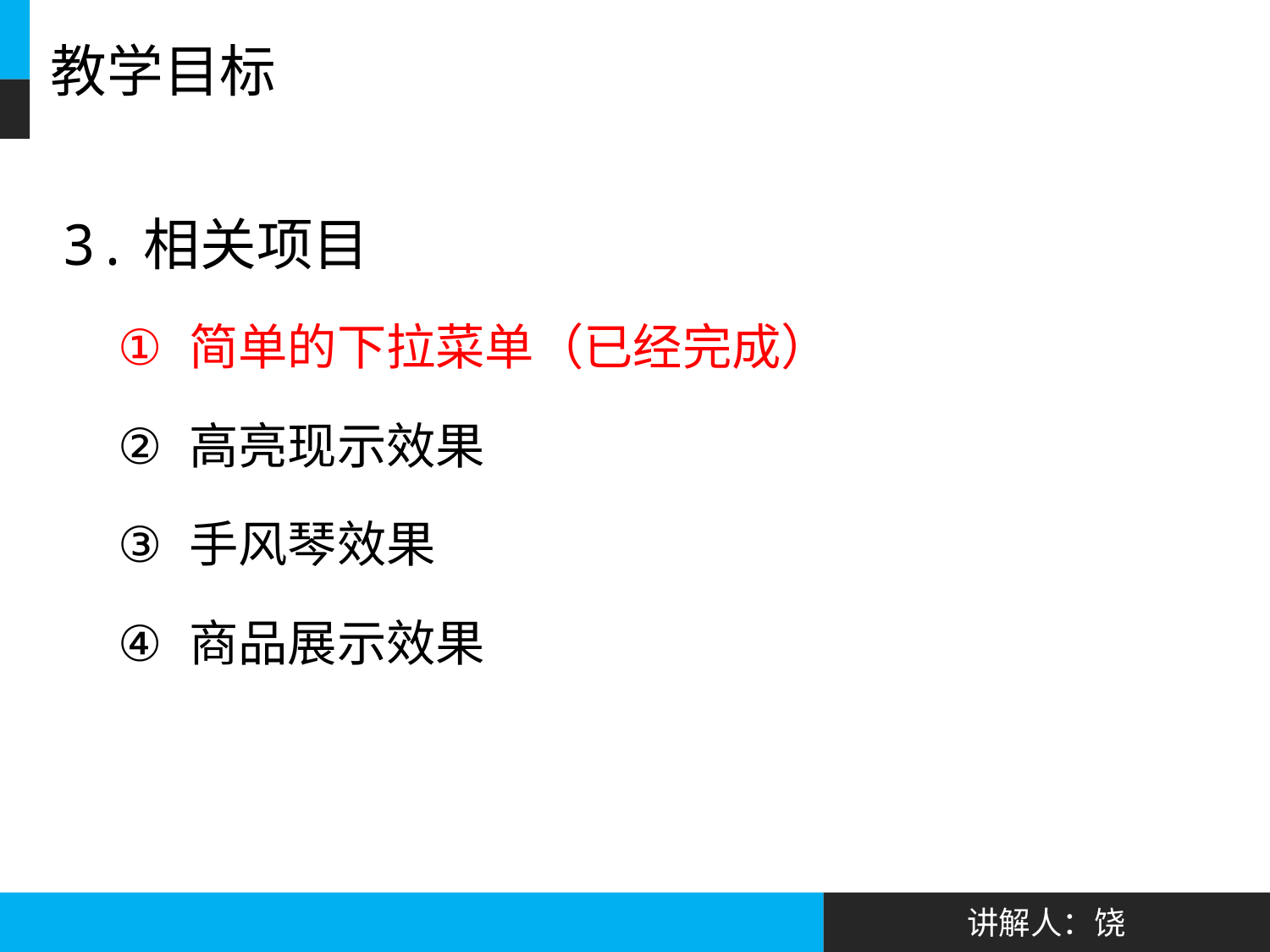

# 教学目标
3.相关项目
简单的下拉菜单（已经完成）
高亮现示效果
手风琴效果
商品展示效果